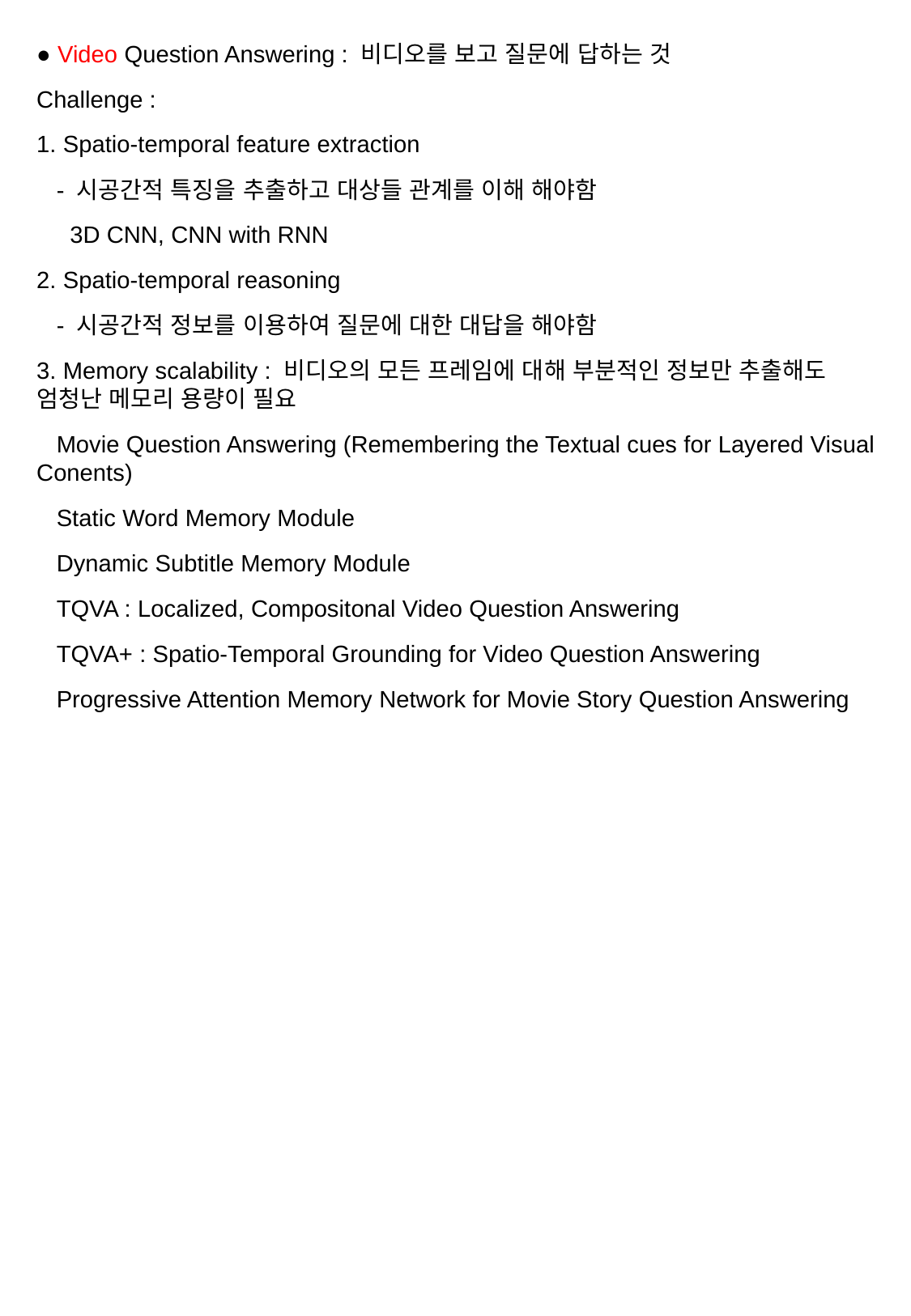

● Video Question Answering : 비디오를 보고 질문에 답하는 것
Challenge :
1. Spatio-temporal feature extraction
   - 시공간적 특징을 추출하고 대상들 관계를 이해 해야함
     3D CNN, CNN with RNN
2. Spatio-temporal reasoning
   - 시공간적 정보를 이용하여 질문에 대한 대답을 해야함
3. Memory scalability : 비디오의 모든 프레임에 대해 부분적인 정보만 추출해도 엄청난 메모리 용량이 필요
   Movie Question Answering (Remembering the Textual cues for Layered Visual Conents)
   Static Word Memory Module
   Dynamic Subtitle Memory Module
   TQVA : Localized, Compositonal Video Question Answering
   TQVA+ : Spatio-Temporal Grounding for Video Question Answering
   Progressive Attention Memory Network for Movie Story Question Answering